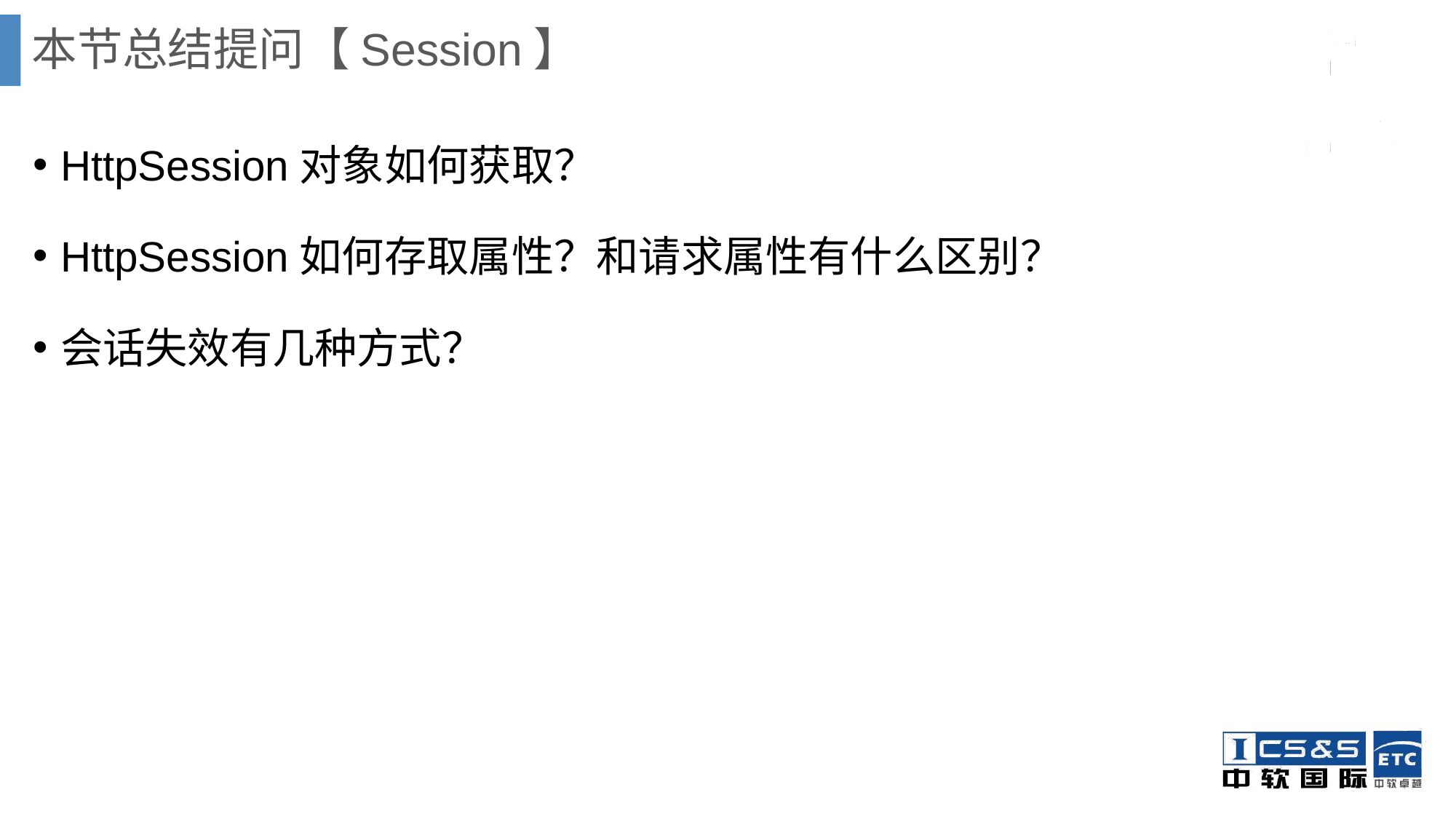

# 本节总结提问【Session】
HttpSession对象如何获取？
HttpSession如何存取属性？和请求属性有什么区别？
会话失效有几种方式？